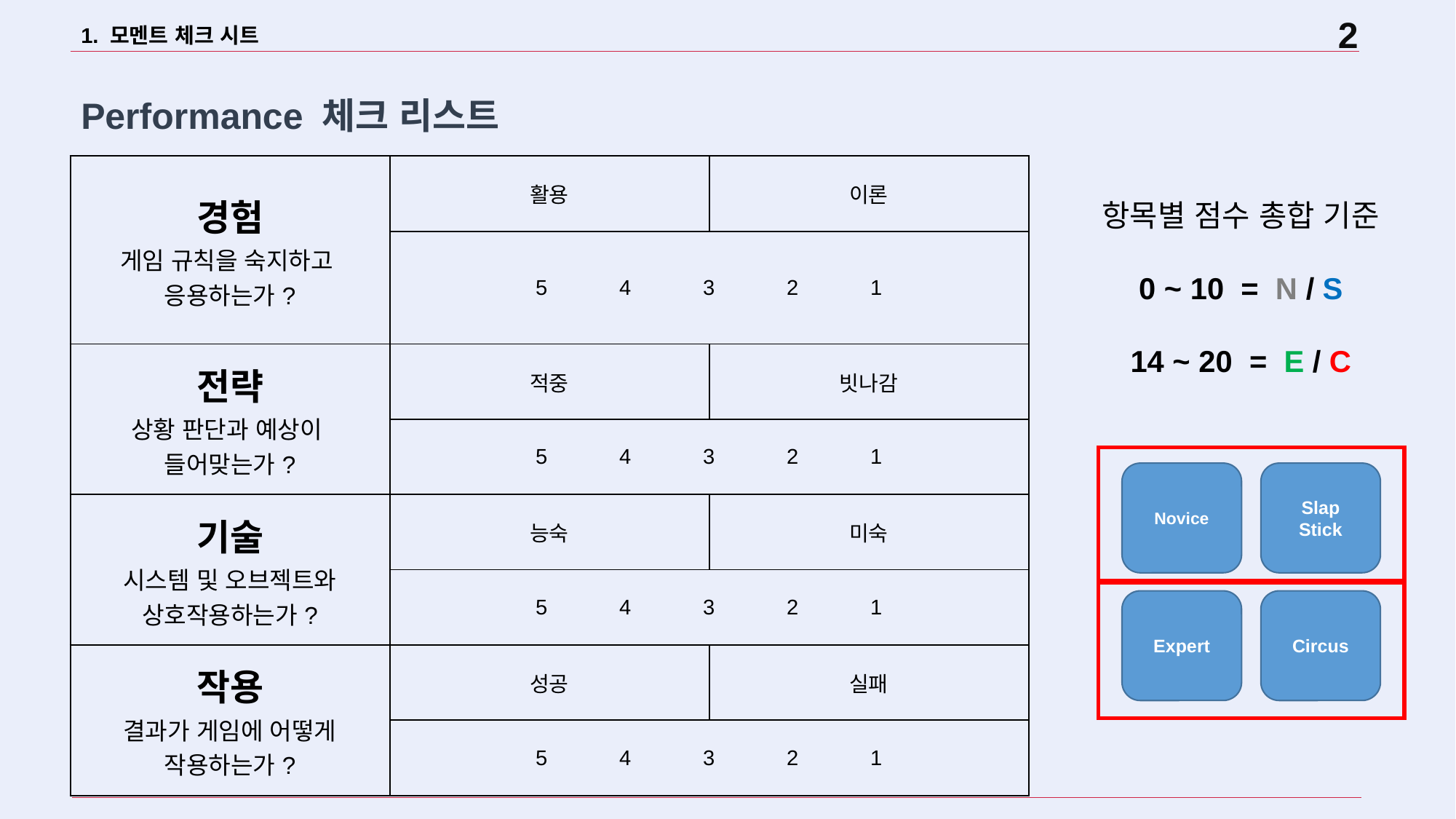

1. 모멘트 체크 시트
Performance 체크 리스트
| 경험 게임 규칙을 숙지하고 응용하는가? | 활용 | 이론 |
| --- | --- | --- |
|  | 5 4 3 2 1 |  |
| 전략 상황 판단과 예상이 들어맞는가? | 적중 | 빗나감 |
|  | 5 4 3 2 1 |  |
| 기술 시스템 및 오브젝트와 상호작용하는가? | 능숙 | 미숙 |
|  | 5 4 3 2 1 |  |
| 작용 결과가 게임에 어떻게 작용하는가? | 성공 | 실패 |
|  | 5 4 3 2 1 |  |
항목별 점수 총합 기준

0 ~ 10  =  N / S

14 ~ 20  =  E / C

Novice
Slap
Stick

Expert
Circus